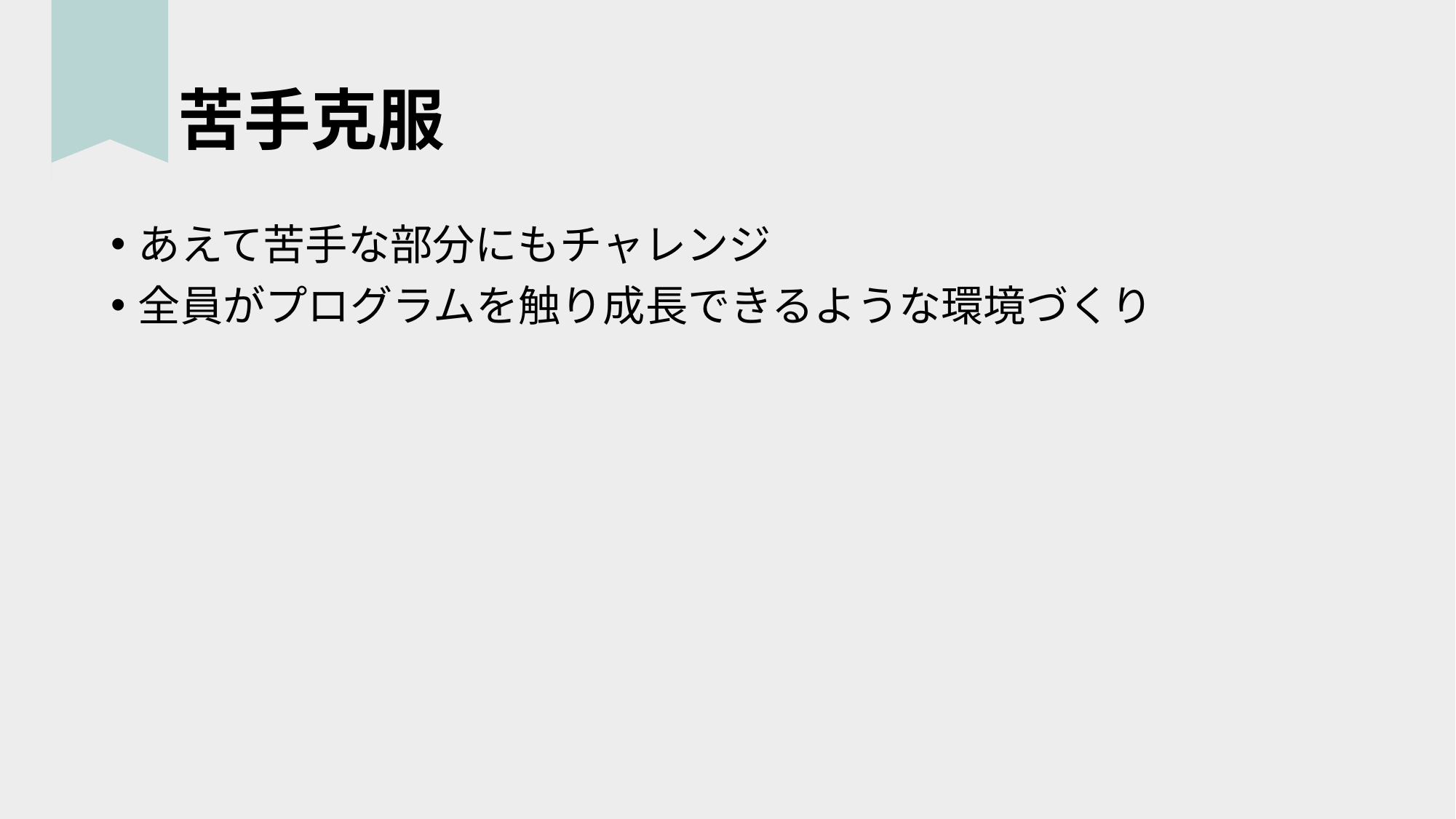

# 苦手克服
あえて苦手な部分にもチャレンジ
全員がプログラムを触り成長できるような環境づくり